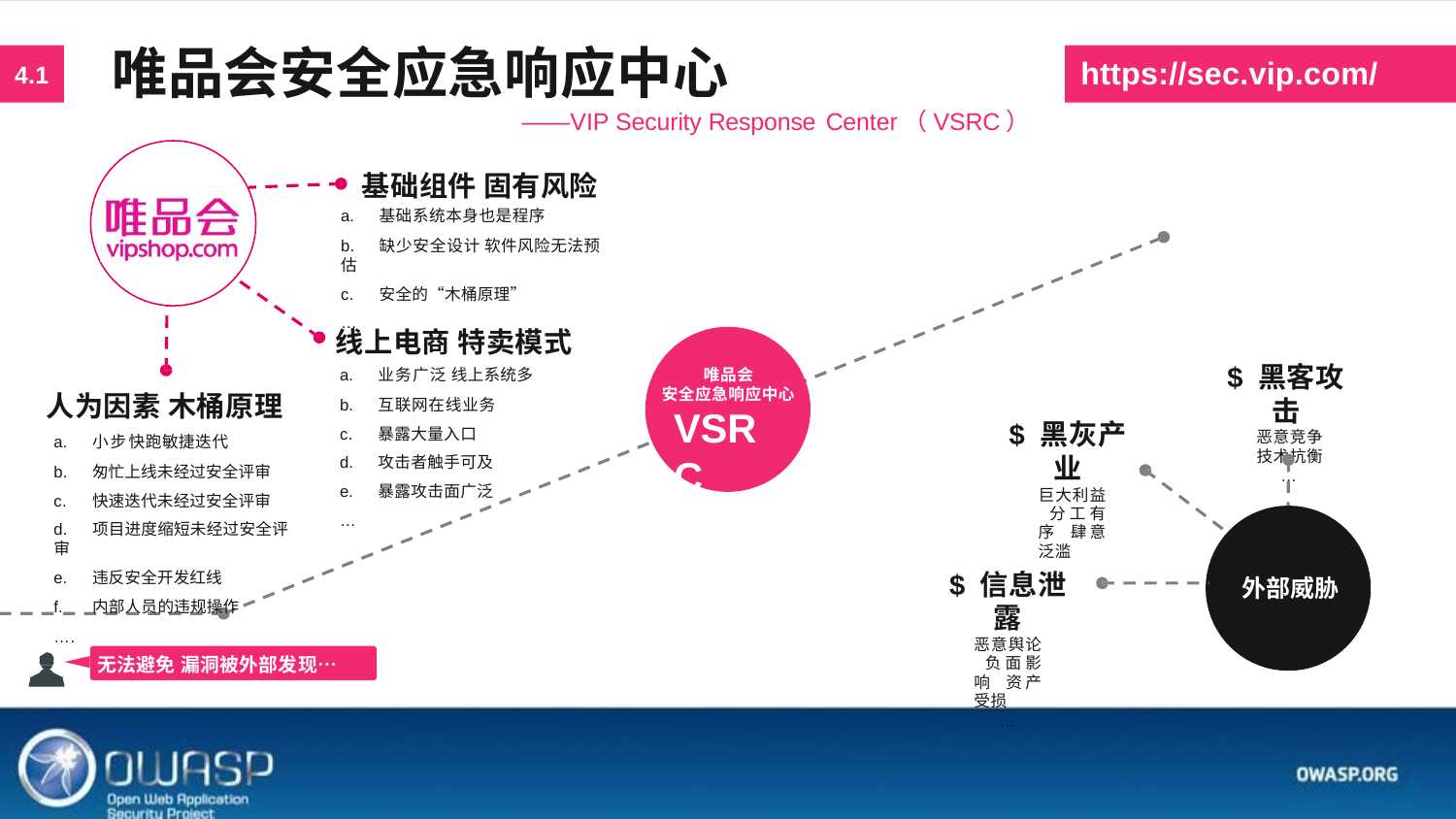

# 唯品会安全应急响应中心
——VIP Security Response Center（VSRC）

https://sec.vip.com/
4.1

基础组件 固有风险
a.	基础系统本身也是程序
b.	缺少安全设计 软件风险无法预估
c.	安全的“木桶原理”
…

线上电商 特卖模式

$ 黑客攻击
恶意竞争
技术抗衡
…
a.	业务广泛 线上系统多
b.	互联网在线业务
c.	暴露大量入口
d.	攻击者触手可及
e.	暴露攻击面广泛
…
唯品会
安全应急响应中心
人为因素 木桶原理
VSRC
$ 黑灰产业
巨大利益  分工有序  肆意泛滥
…
a.	小步快跑敏捷迭代
b.	匆忙上线未经过安全评审
c.	快速迭代未经过安全评审
d.	项目进度缩短未经过安全评审
e.	违反安全开发红线
f.	内部人员的违规操作
….

$ 信息泄露
恶意舆论  负面影响  资产受损
…
外部威胁

无法避免 漏洞被外部发现…